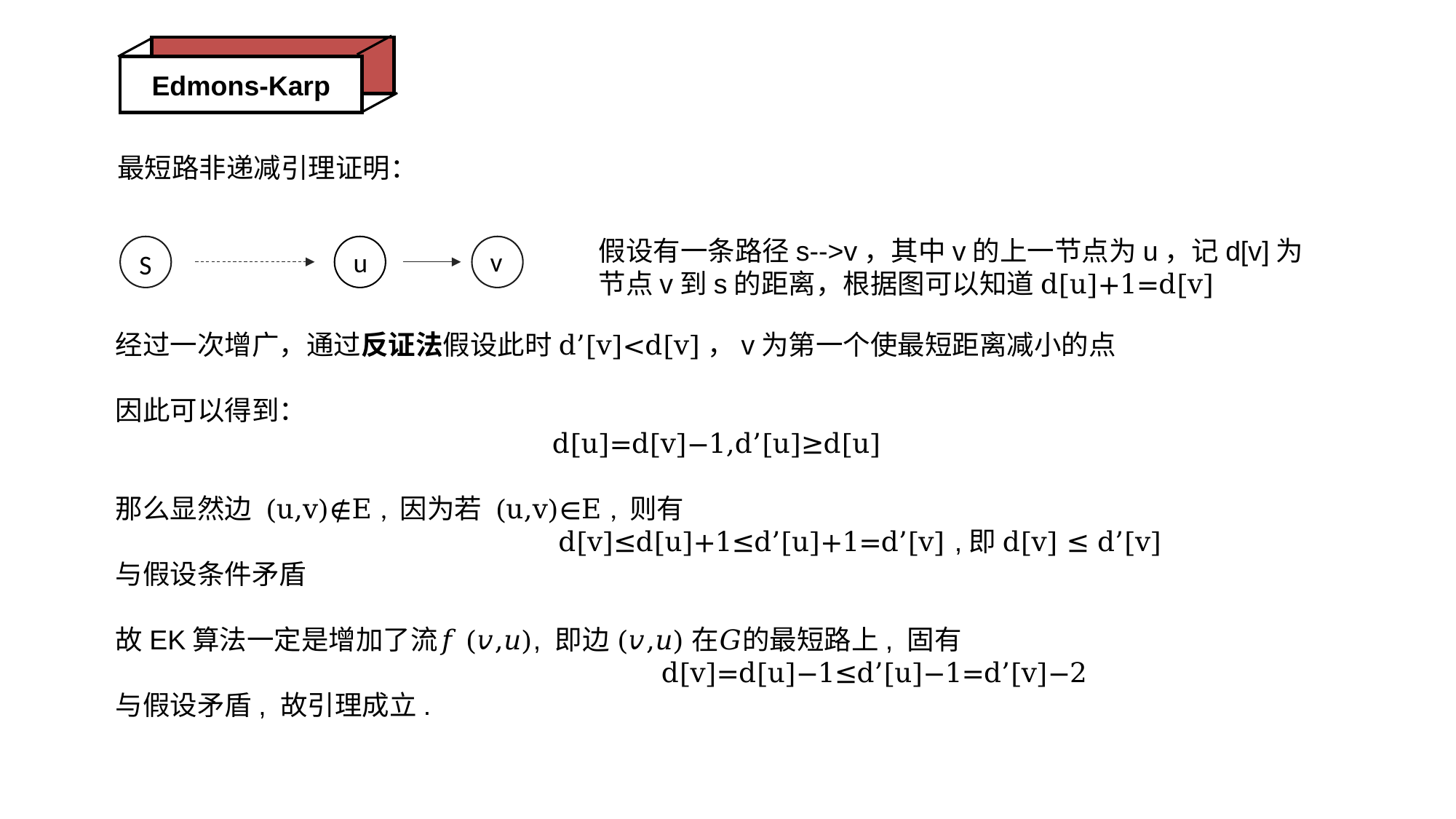

Edmons-Karp
最短路非递减引理证明：
假设有一条路径s-->v，其中v的上一节点为u，记d[v]为节点v到s的距离，根据图可以知道d[u]+1=d[v]

v
u
S
经过一次增广，通过反证法假设此时d’[v]<d[v]，v为第一个使最短距离减小的点

因此可以得到：
				d[u]=d[v]−1,d’[u]≥d[u]

那么显然边 (u,v)∉E , 因为若 (u,v)∈E , 则有
				 d[v]≤d[u]+1≤d’[u]+1=d’[v] ,即d[v] ≤ d’[v]
与假设条件矛盾

故EK算法一定是增加了流𝑓(𝑣,𝑢), 即边(𝑣,𝑢)在𝐺的最短路上, 固有
					d[v]=d[u]−1≤d’[u]−1=d’[v]−2
与假设矛盾, 故引理成立.